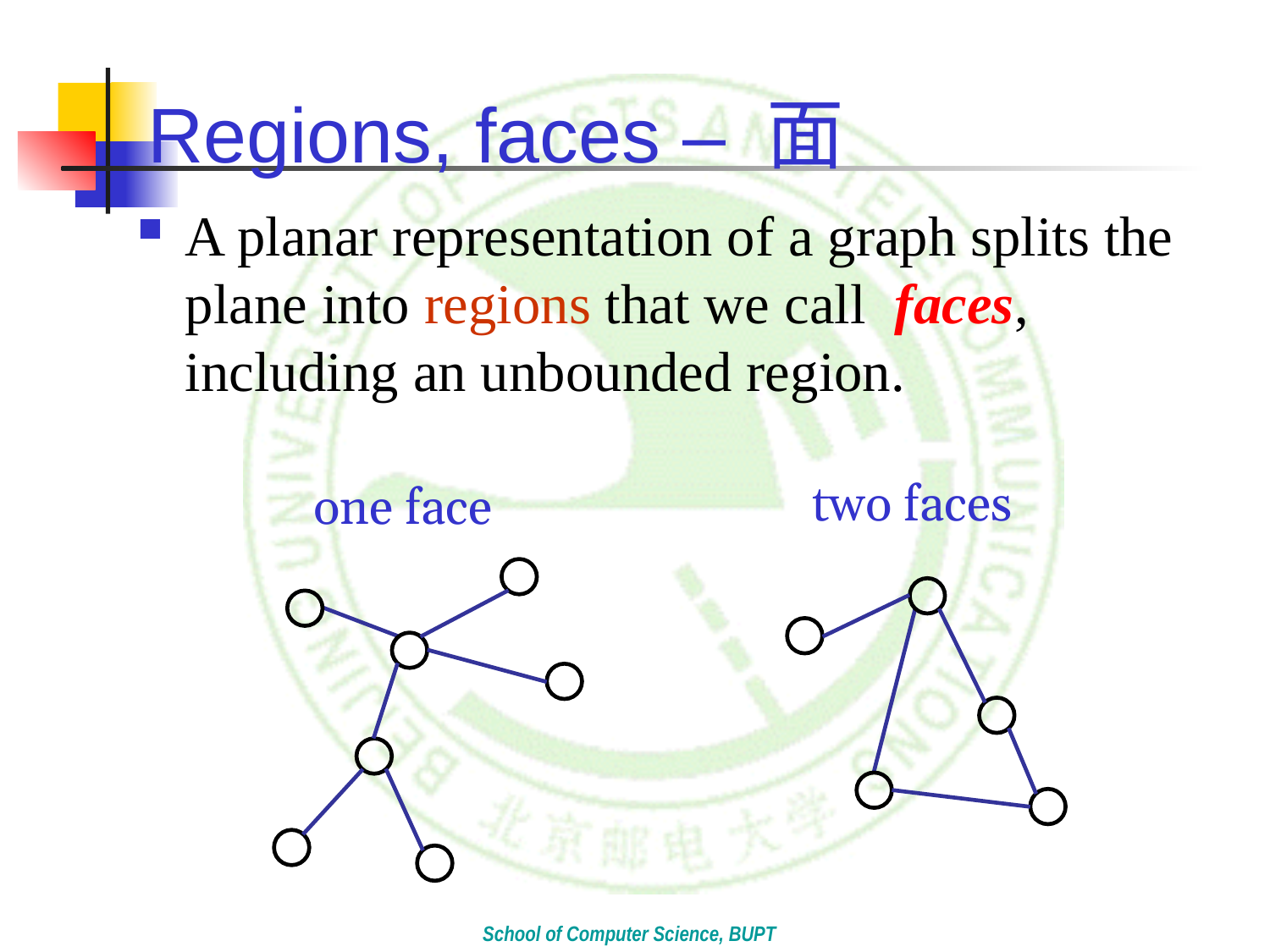

# Regions, faces – 面
A planar representation of a graph splits the plane into regions that we call  faces, including an unbounded region.
two faces

one face

School of Computer Science, BUPT
6